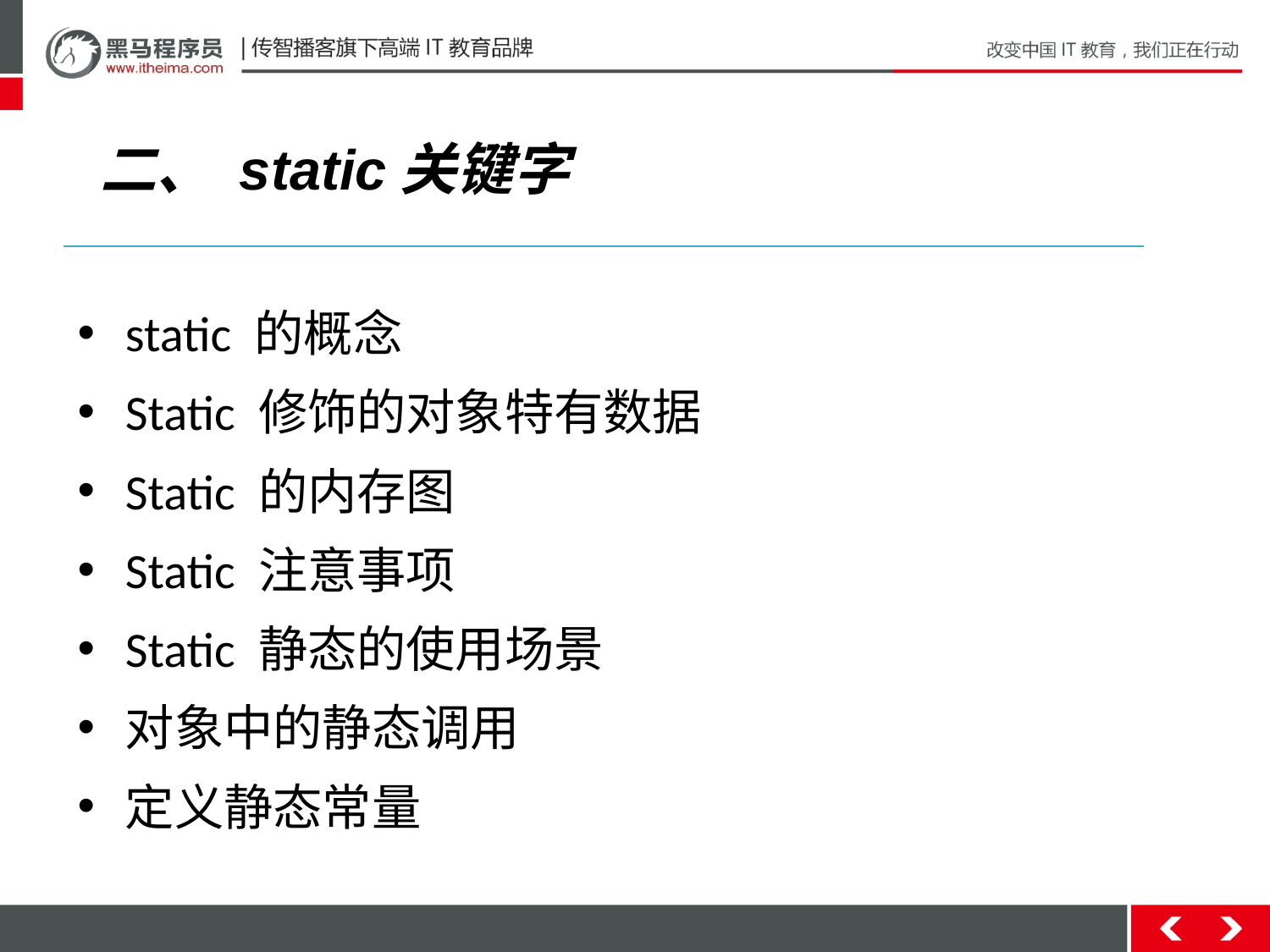

二、 static关键字
static 的概念
Static 修饰的对象特有数据
Static 的内存图
Static 注意事项
Static 静态的使用场景
对象中的静态调用
定义静态常量